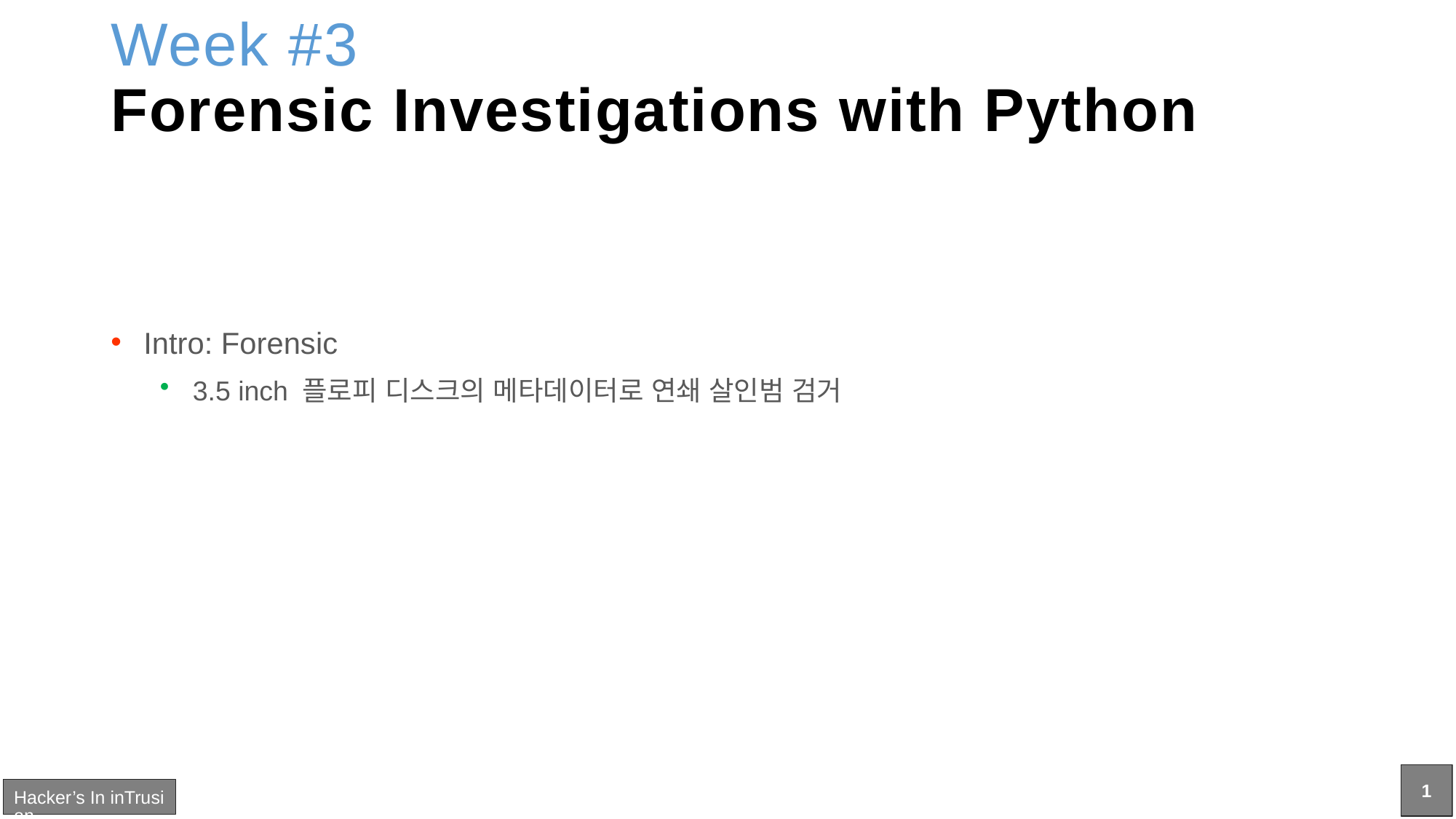

# Week #3 Forensic Investigations with Python
Intro: Forensic
3.5 inch 플로피 디스크의 메타데이터로 연쇄 살인범 검거

1
Hacker’s In inTrusion